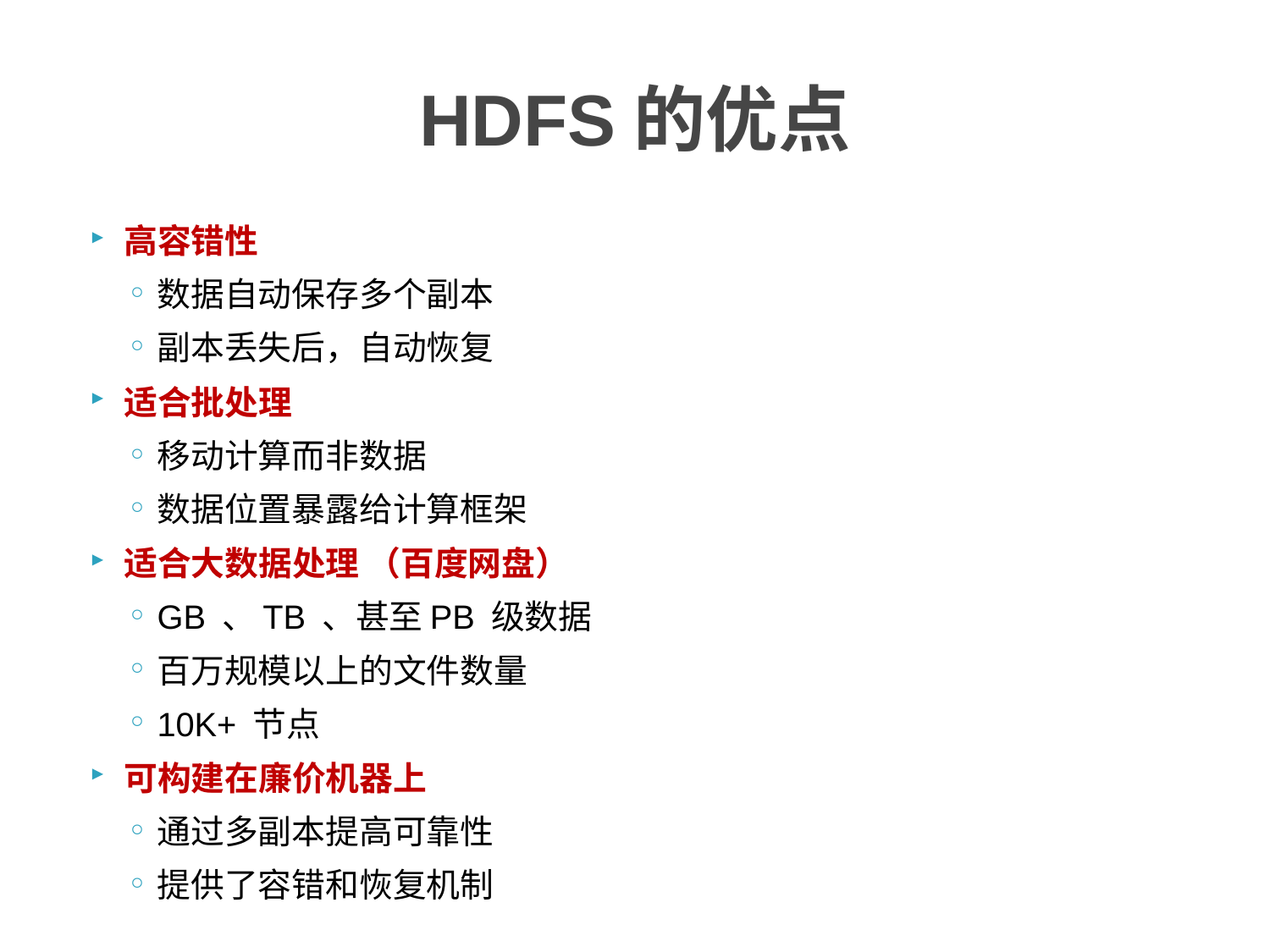

# HDFS的优点
高容错性
数据自动保存多个副本
副本丢失后，自动恢复
适合批处理
移动计算而非数据
数据位置暴露给计算框架
适合大数据处理 （百度网盘）
GB 、TB 、甚至PB 级数据
百万规模以上的文件数量
10K+ 节点
可构建在廉价机器上
通过多副本提高可靠性
提供了容错和恢复机制